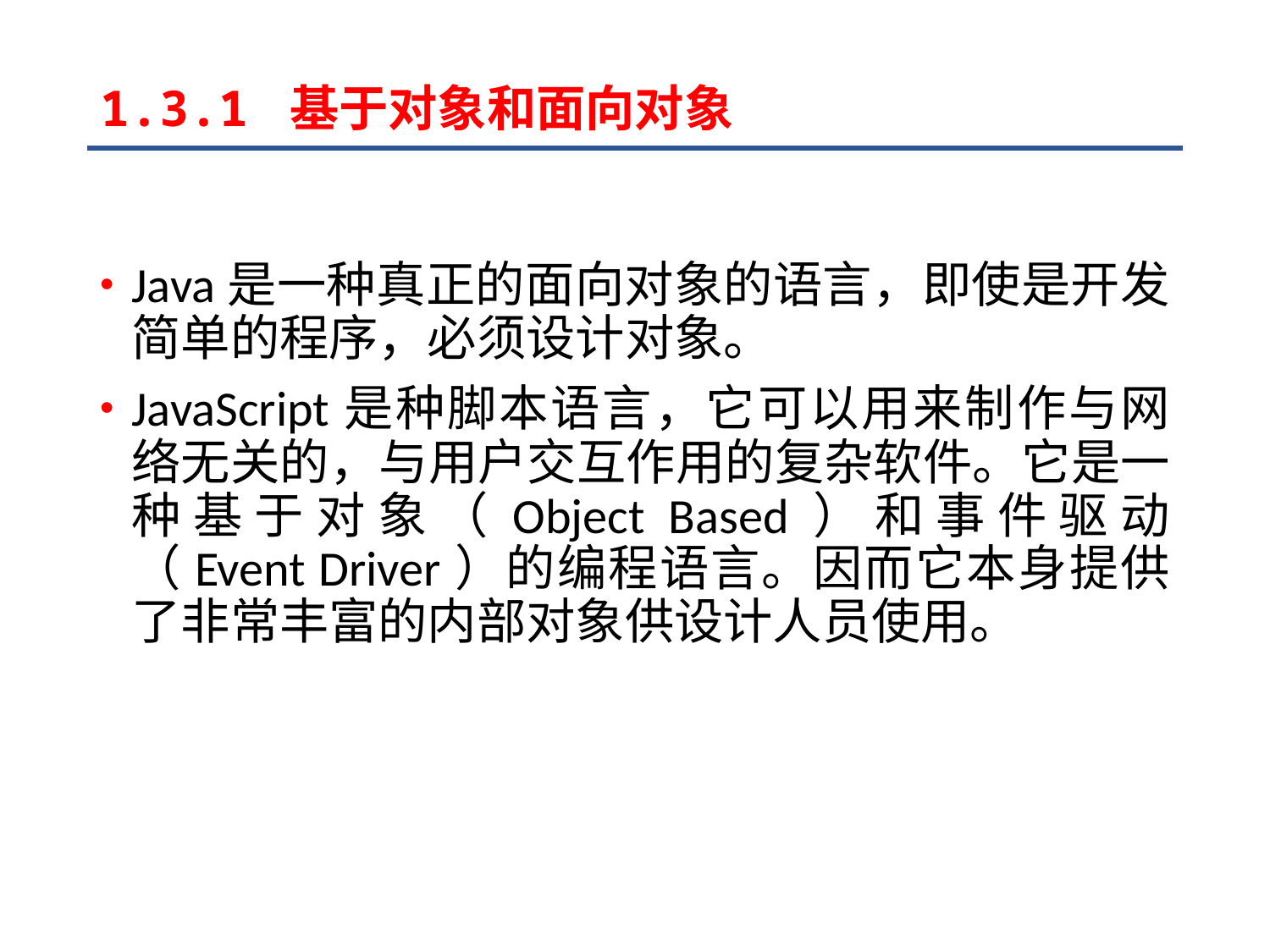

# 1.3.1 基于对象和面向对象
Java是一种真正的面向对象的语言，即使是开发简单的程序，必须设计对象。
JavaScript是种脚本语言，它可以用来制作与网络无关的，与用户交互作用的复杂软件。它是一种基于对象（Object Based）和事件驱动（Event Driver）的编程语言。因而它本身提供了非常丰富的内部对象供设计人员使用。